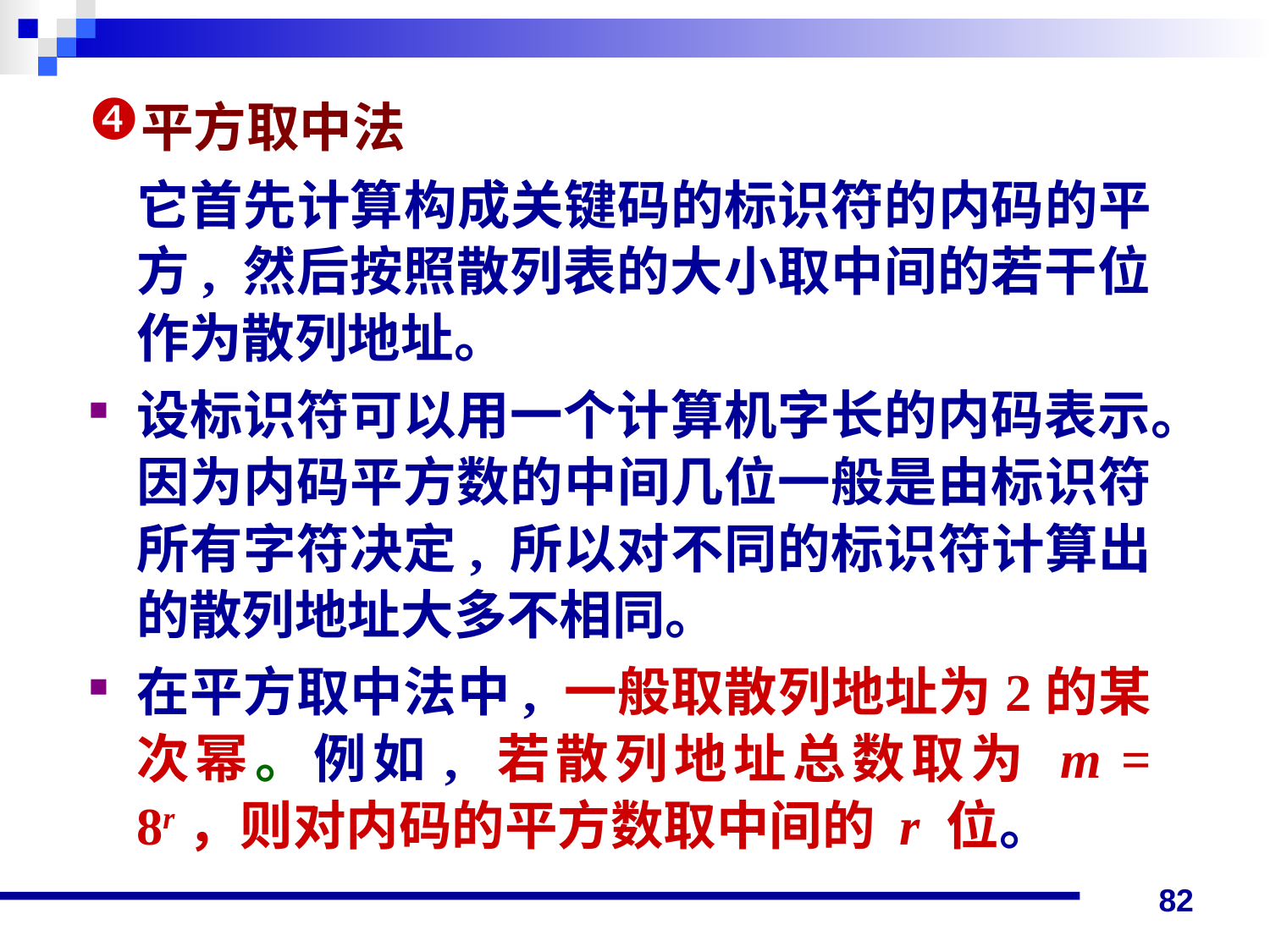

平方取中法
	它首先计算构成关键码的标识符的内码的平方, 然后按照散列表的大小取中间的若干位作为散列地址。
设标识符可以用一个计算机字长的内码表示。因为内码平方数的中间几位一般是由标识符所有字符决定, 所以对不同的标识符计算出的散列地址大多不相同。
在平方取中法中, 一般取散列地址为2的某次幂。例如, 若散列地址总数取为 m = 8r，则对内码的平方数取中间的 r 位。
82